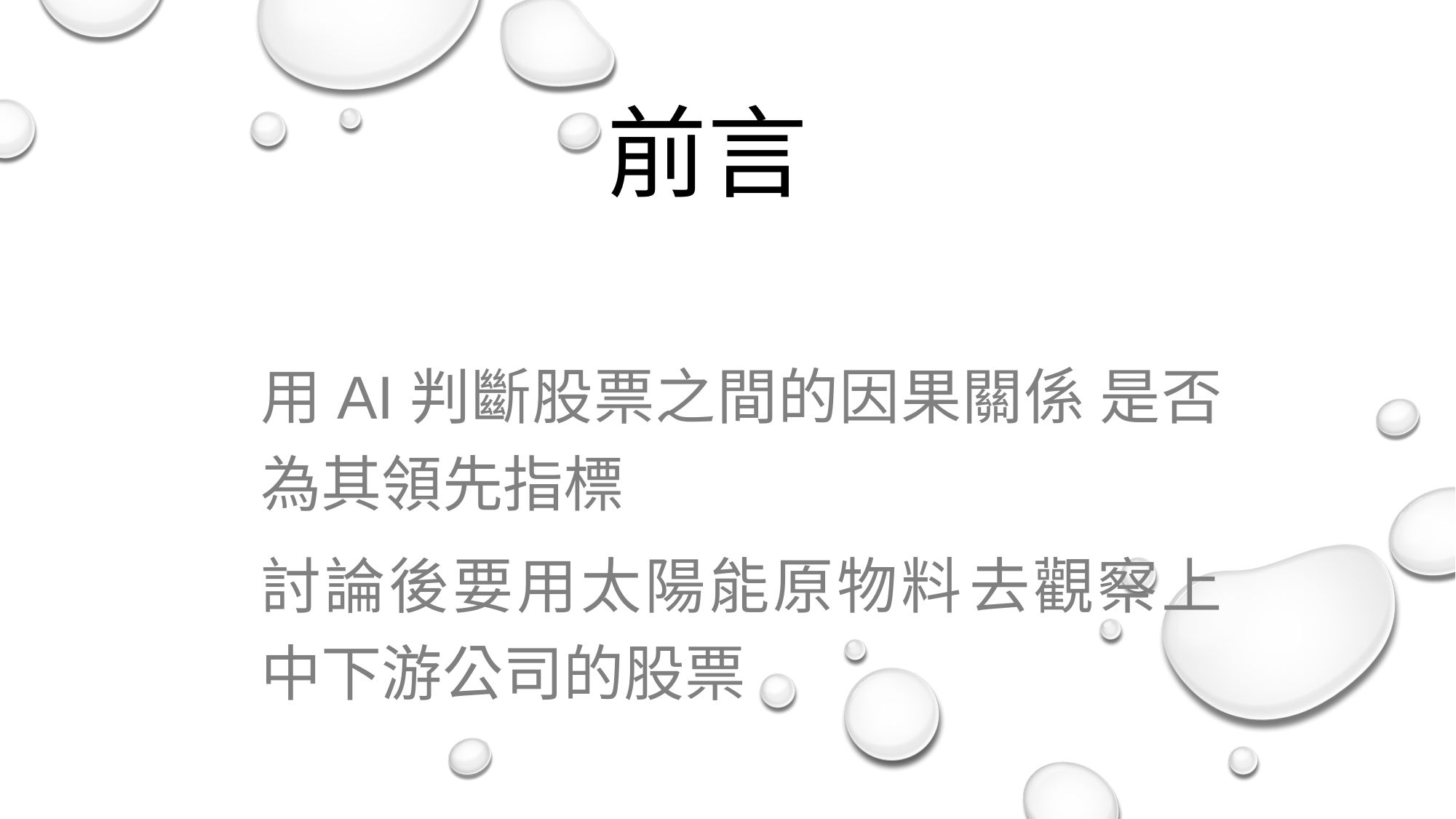

# 前言
用AI判斷股票之間的因果關係 是否為其領先指標
討論後要用太陽能原物料​去觀察上中下游公司的股票